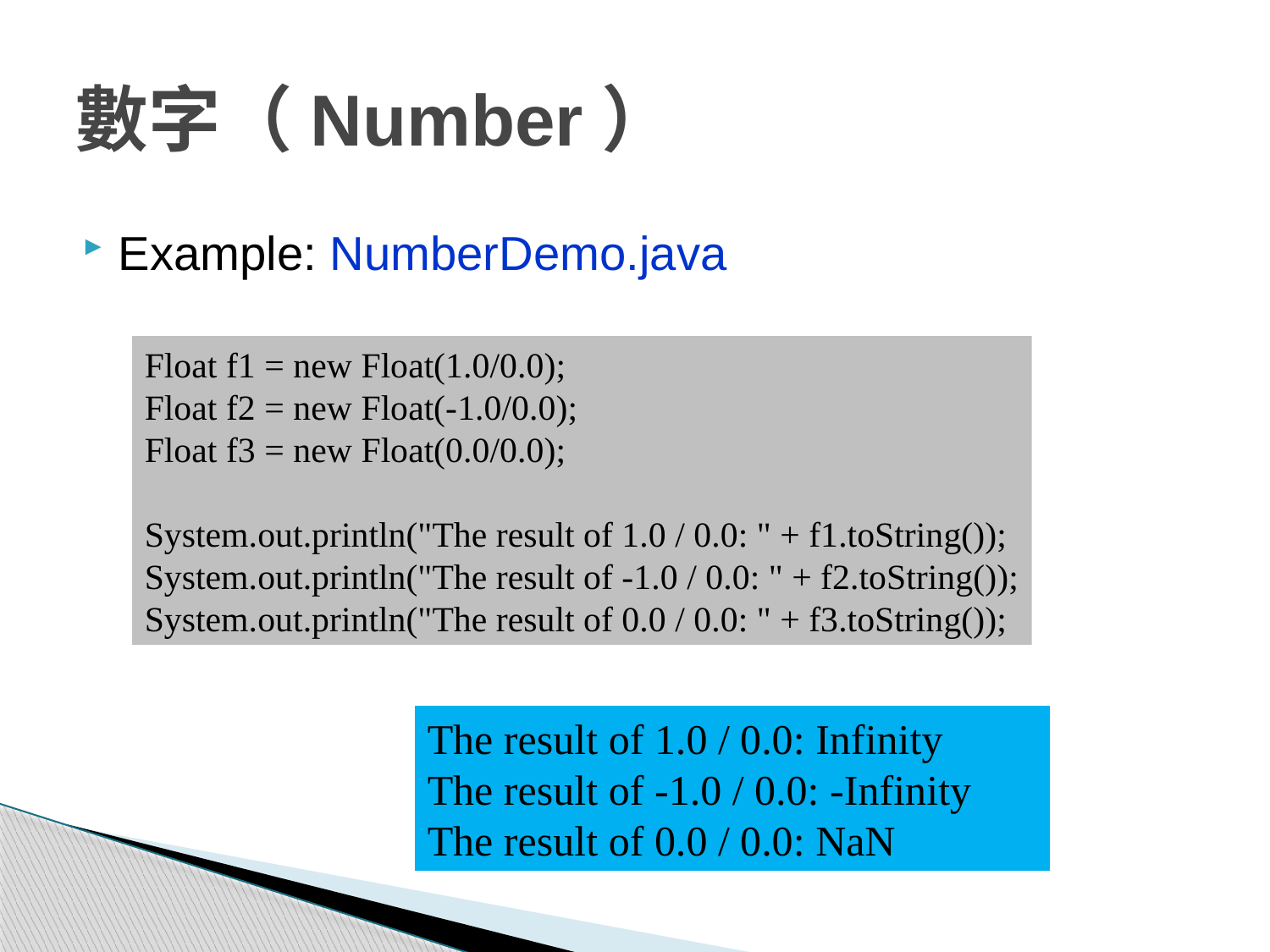

# 數字（Number）
Example: NumberDemo.java
Float f1 = new Float(1.0/0.0);
Float f2 = new Float(-1.0/0.0);
Float f3 = new Float(0.0/0.0);

System.out.println("The result of 1.0 / 0.0: " + f1.toString());
System.out.println("The result of -1.0 / 0.0: " + f2.toString());
System.out.println("The result of 0.0 / 0.0: " + f3.toString());
The result of 1.0 / 0.0: Infinity
The result of -1.0 / 0.0: -Infinity
The result of 0.0 / 0.0: NaN